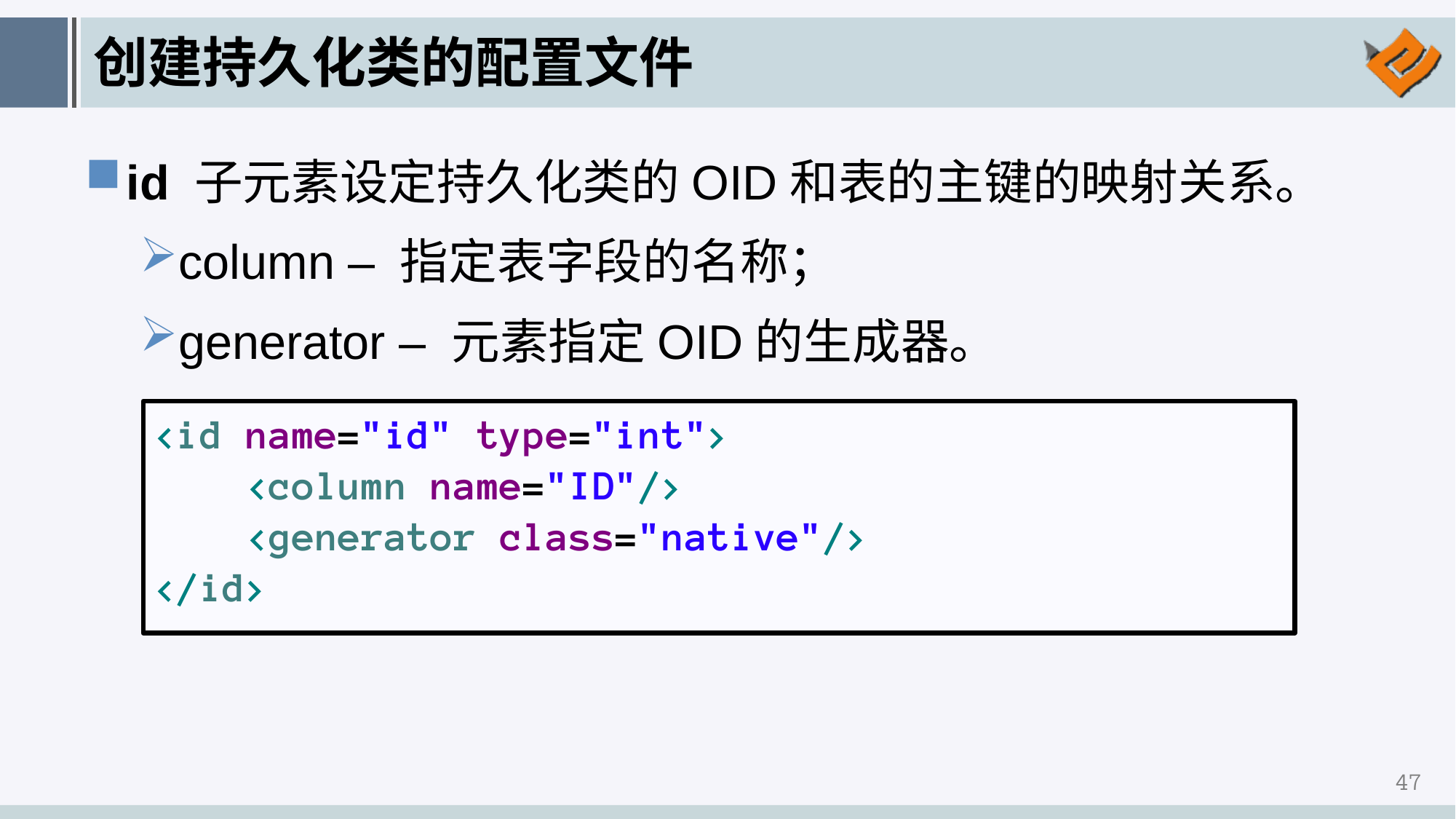

# 创建持久化类的配置文件
id 子元素设定持久化类的OID和表的主键的映射关系。
column – 指定表字段的名称；
generator – 元素指定OID的生成器。
<id name="id" type="int">
    <column name="ID"/>
    <generator class="native"/>
</id>